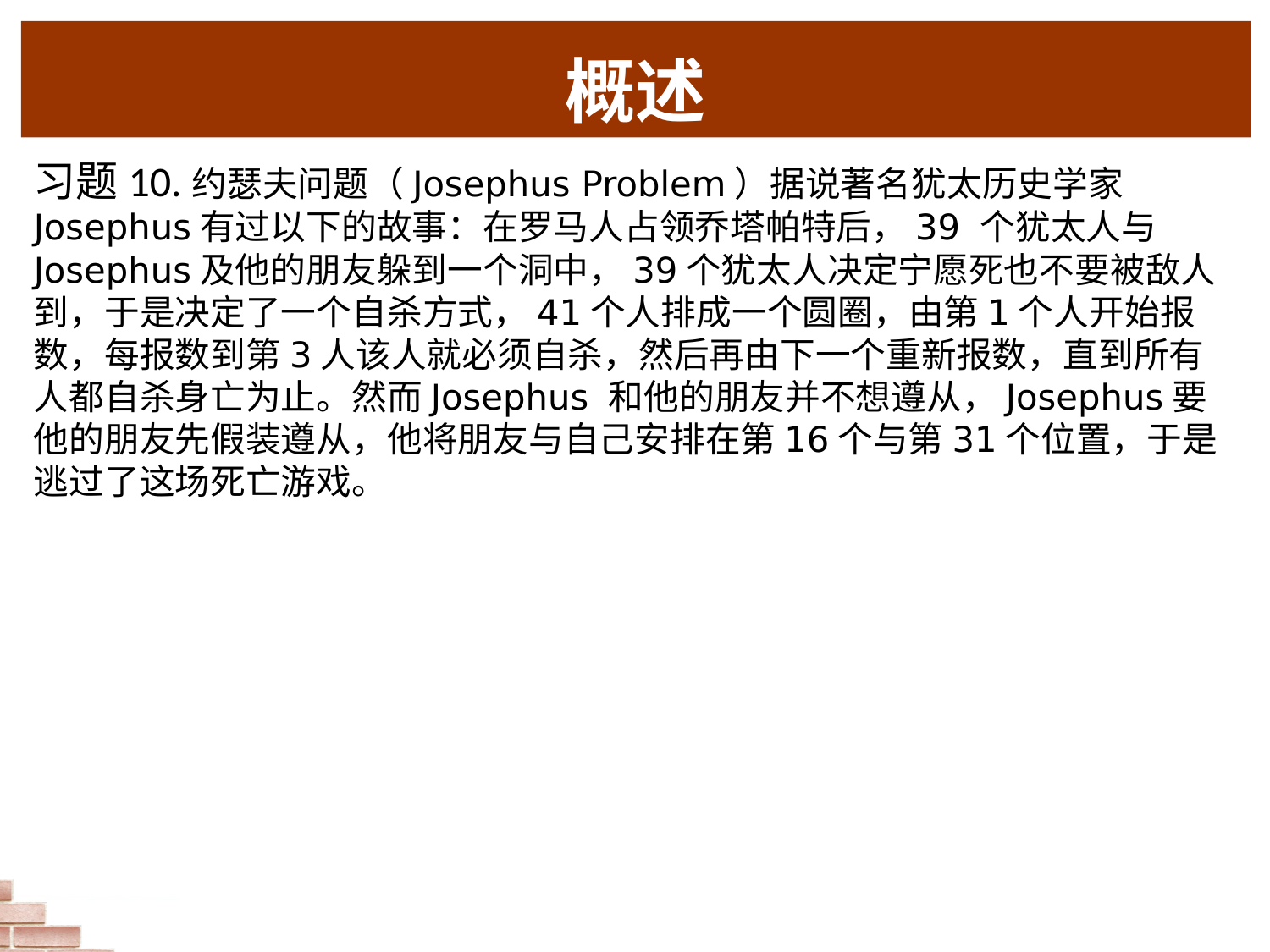

# 概述
习题10.约瑟夫问题（Josephus Problem）据说著名犹太历史学家 Josephus有过以下的故事：在罗马人占领乔塔帕特后，39 个犹太人与Josephus及他的朋友躲到一个洞中，39个犹太人决定宁愿死也不要被敌人到，于是决定了一个自杀方式，41个人排成一个圆圈，由第1个人开始报数，每报数到第3人该人就必须自杀，然后再由下一个重新报数，直到所有人都自杀身亡为止。然而Josephus 和他的朋友并不想遵从，Josephus要他的朋友先假装遵从，他将朋友与自己安排在第16个与第31个位置，于是逃过了这场死亡游戏。